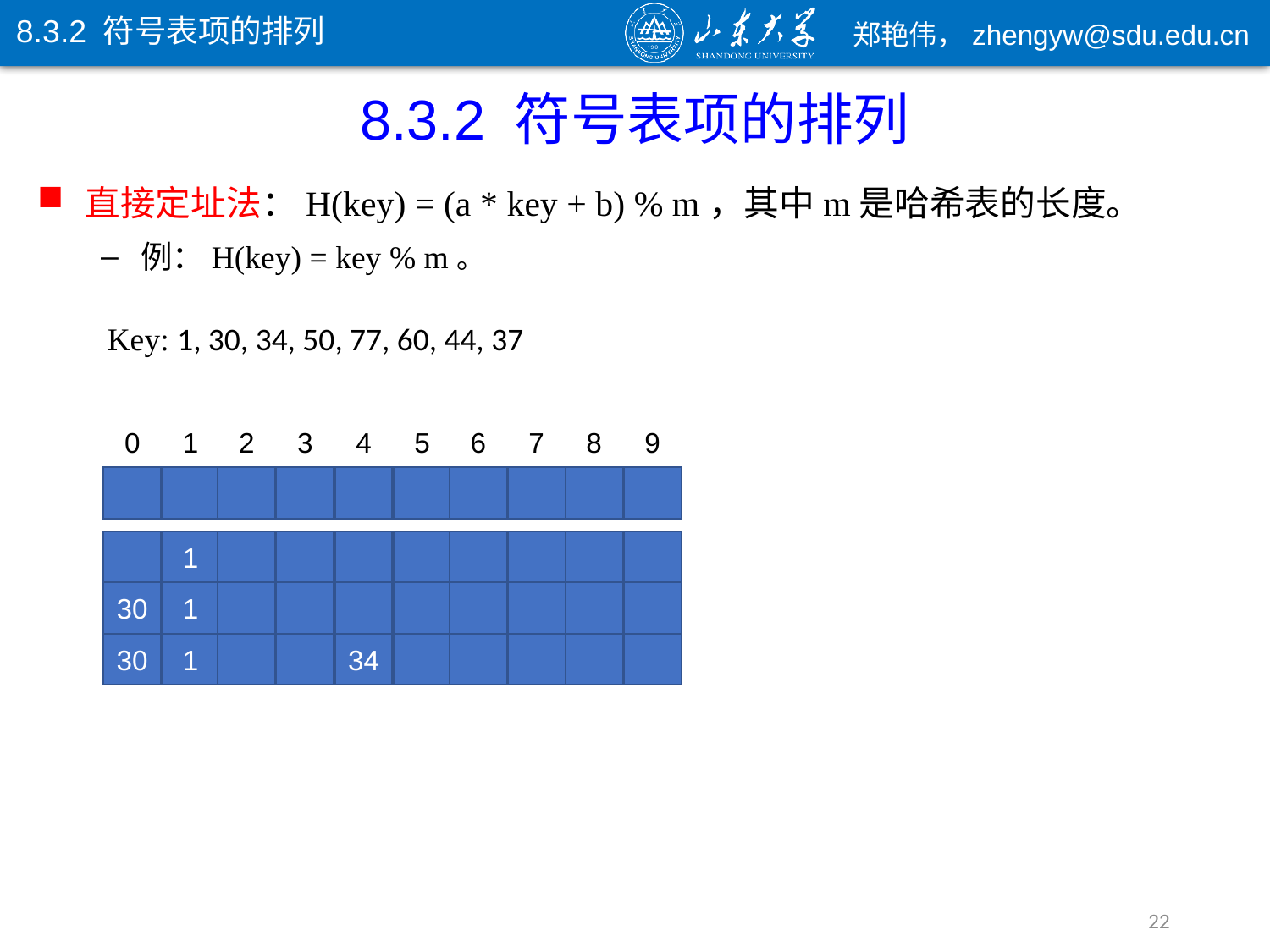

8.3.2 符号表项的排列
8.3.2 符号表项的排列
直接定址法：H(key) = (a * key + b) % m，其中m是哈希表的长度。
例：H(key) = key % m。
Key: 1, 30, 34, 50, 77, 60, 44, 37
0
1
2
3
4
5
6
7
8
9

1

30
1

30
1

34

22